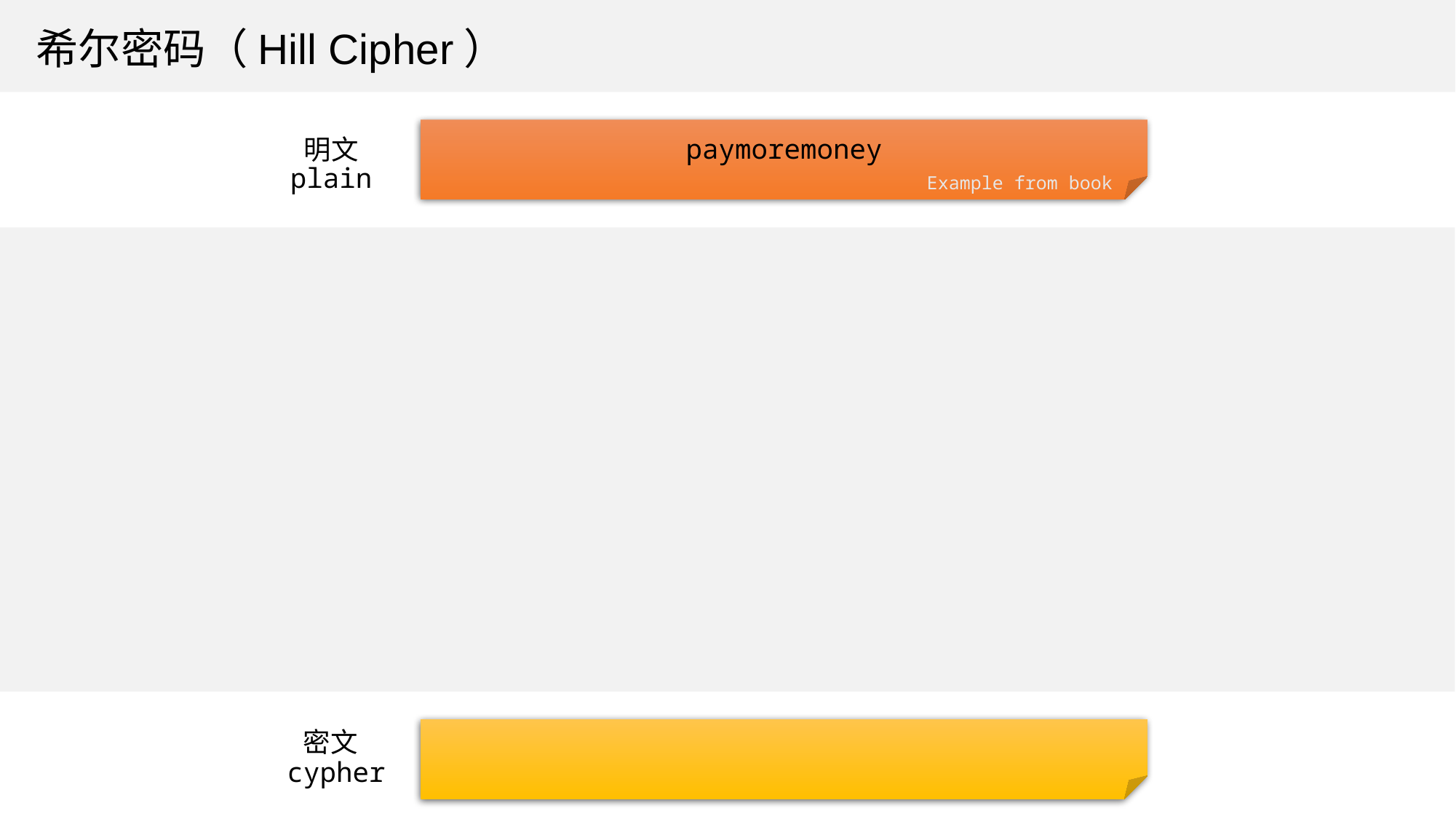

希尔密码（Hill Cipher）
paymoremoney
明文
plain
Example from book

密文
cypher